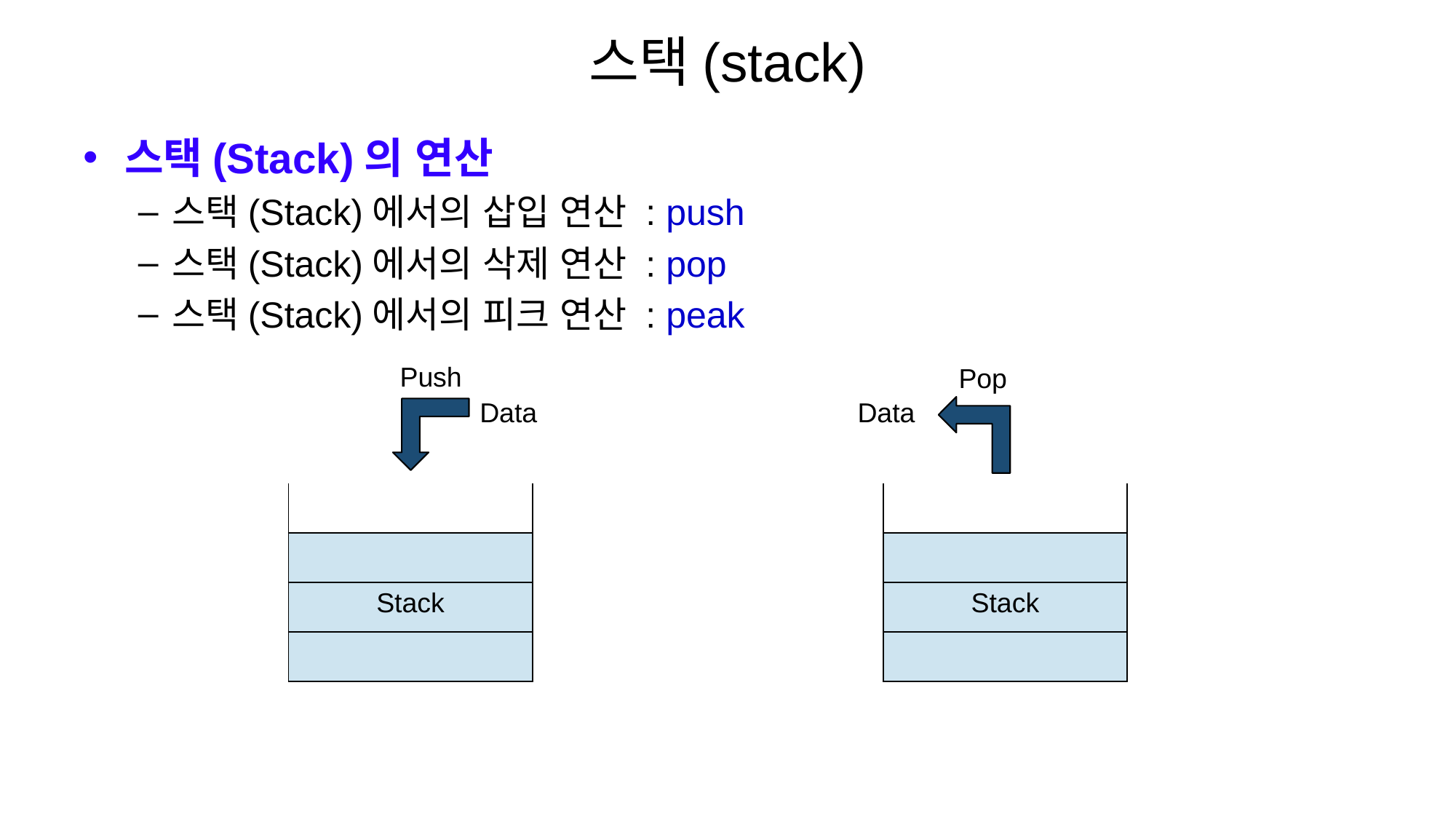

# 스택(stack)
스택(Stack)의 연산
스택(Stack)에서의 삽입 연산 : push
스택(Stack)에서의 삭제 연산 : pop
스택(Stack)에서의 피크 연산 : peak
Push
Pop
Data
Data

|  |
| --- |
|  |
| Stack |
|  |
|  |
| --- |
|  |
| Stack |
|  |